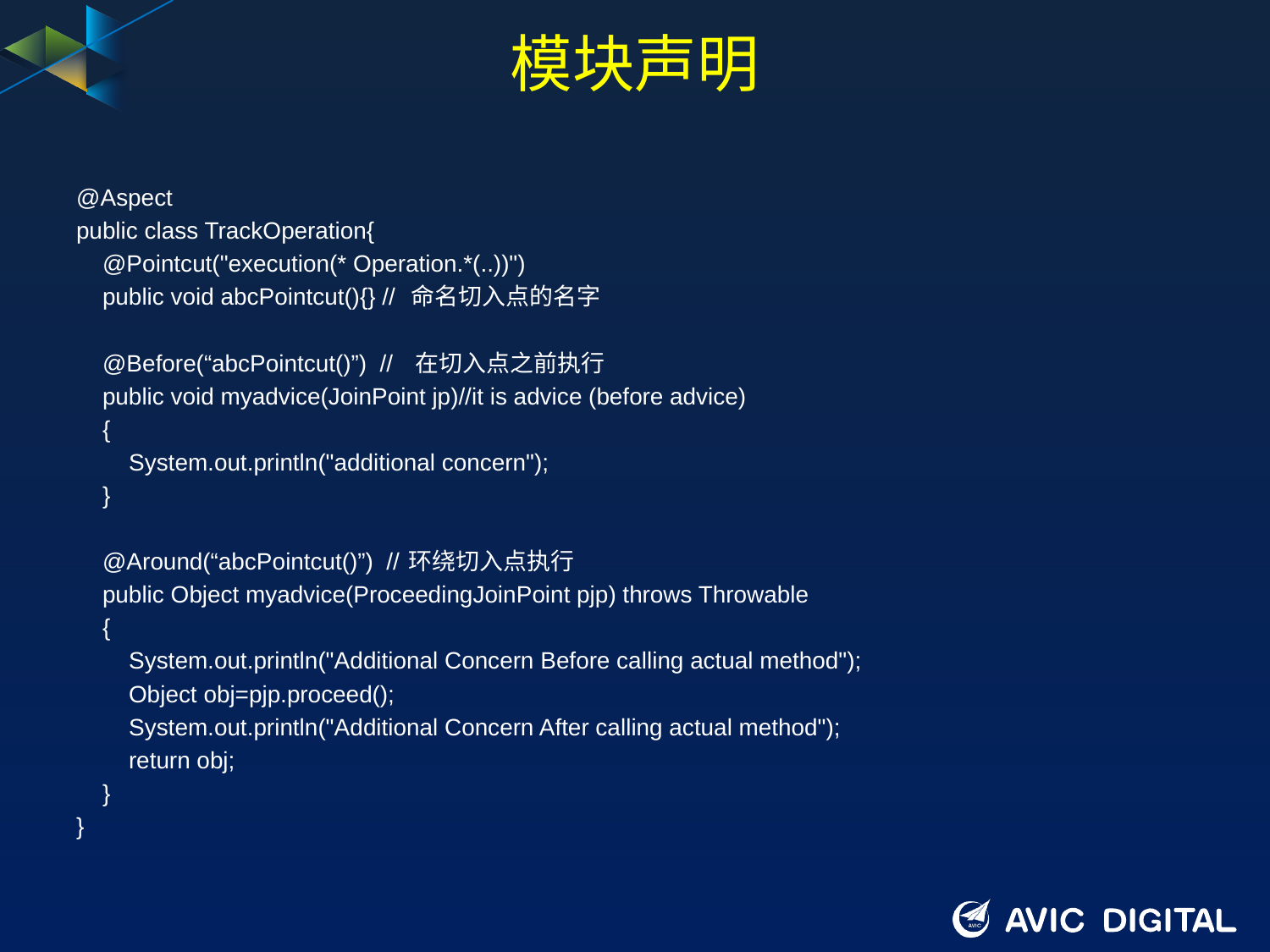

# 模块声明
@Aspect
public class TrackOperation{
    @Pointcut("execution(* Operation.*(..))")
    public void abcPointcut(){} //  命名切入点的名字

    @Before(“abcPointcut()”)  //   在切入点之前执行
    public void myadvice(JoinPoint jp)//it is advice (before advice)
    {
        System.out.println("additional concern");
    }

    @Around(“abcPointcut()”)  // 环绕切入点执行
    public Object myadvice(ProceedingJoinPoint pjp) throws Throwable
    {
        System.out.println("Additional Concern Before calling actual method");
        Object obj=pjp.proceed();
        System.out.println("Additional Concern After calling actual method");
        return obj;
    }
}